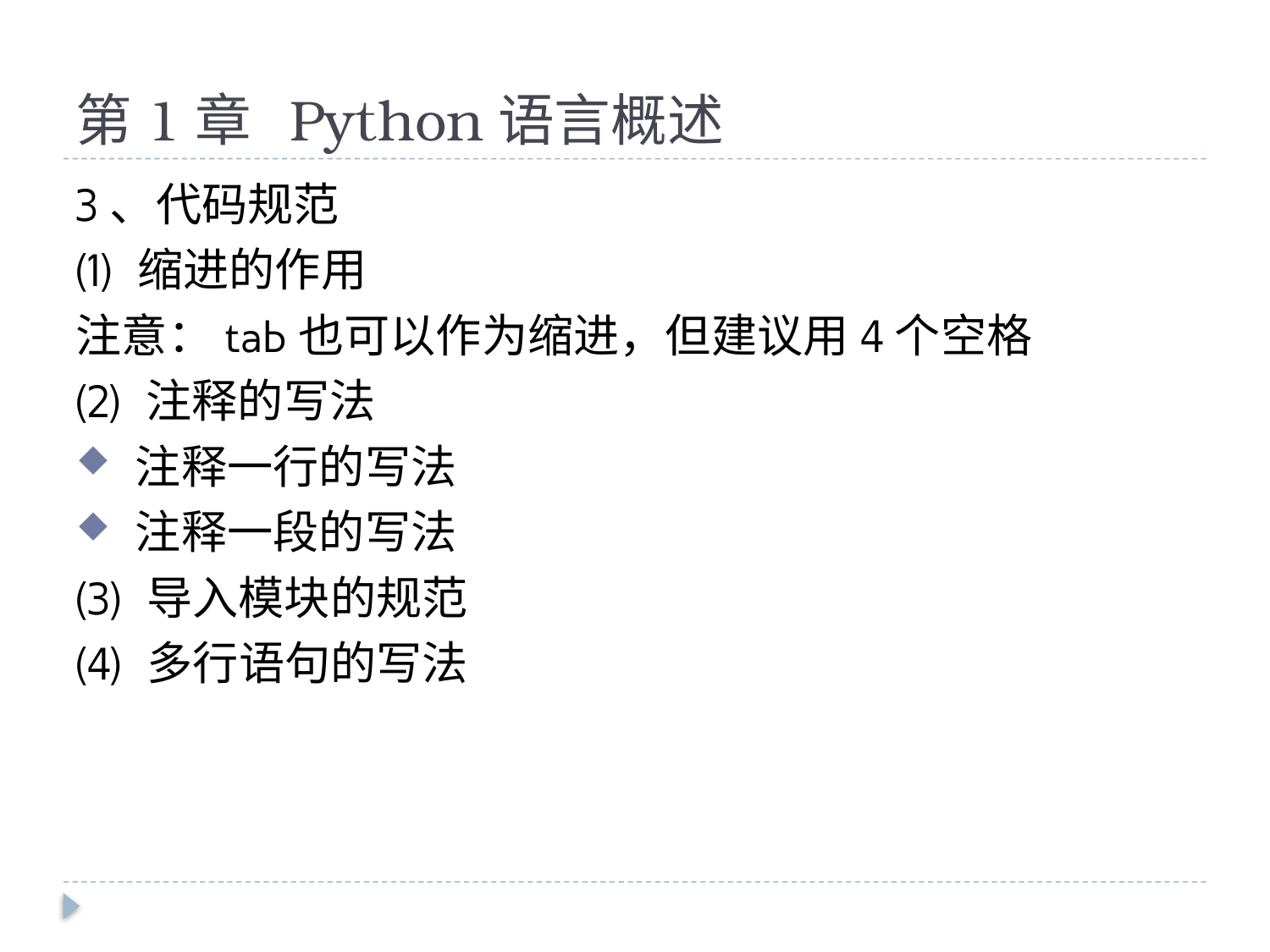

# 第1章  Python语言概述
3、代码规范
(1) 缩进的作用
注意：tab也可以作为缩进，但建议用4个空格
(2) 注释的写法
 注释一行的写法
 注释一段的写法
(3) 导入模块的规范
(4) 多行语句的写法